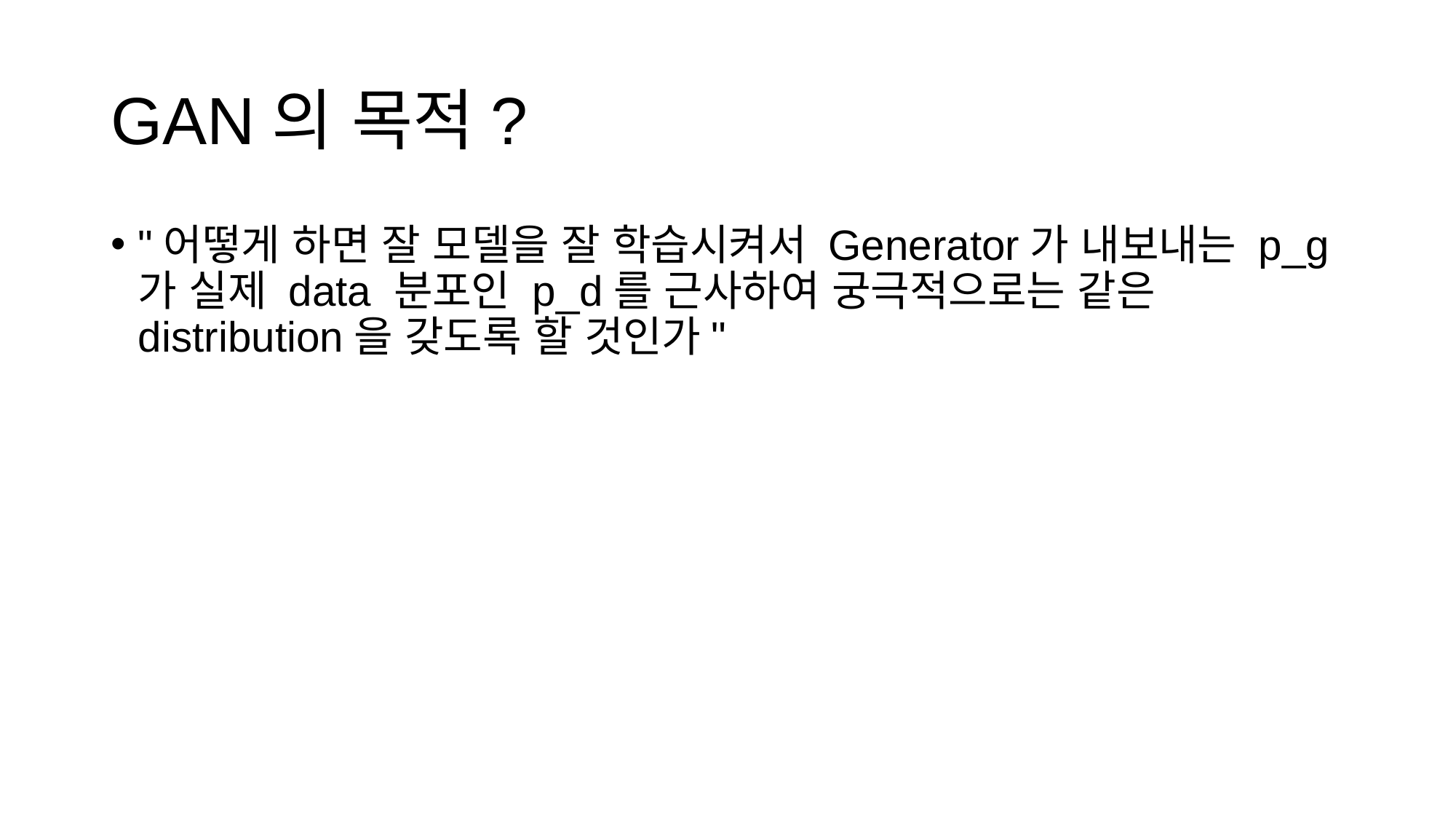

# GAN의 목적?
"어떻게 하면 잘 모델을 잘 학습시켜서 Generator가 내보내는 p_g가 실제 data 분포인 p_d를 근사하여 궁극적으로는 같은 distribution을 갖도록 할 것인가"